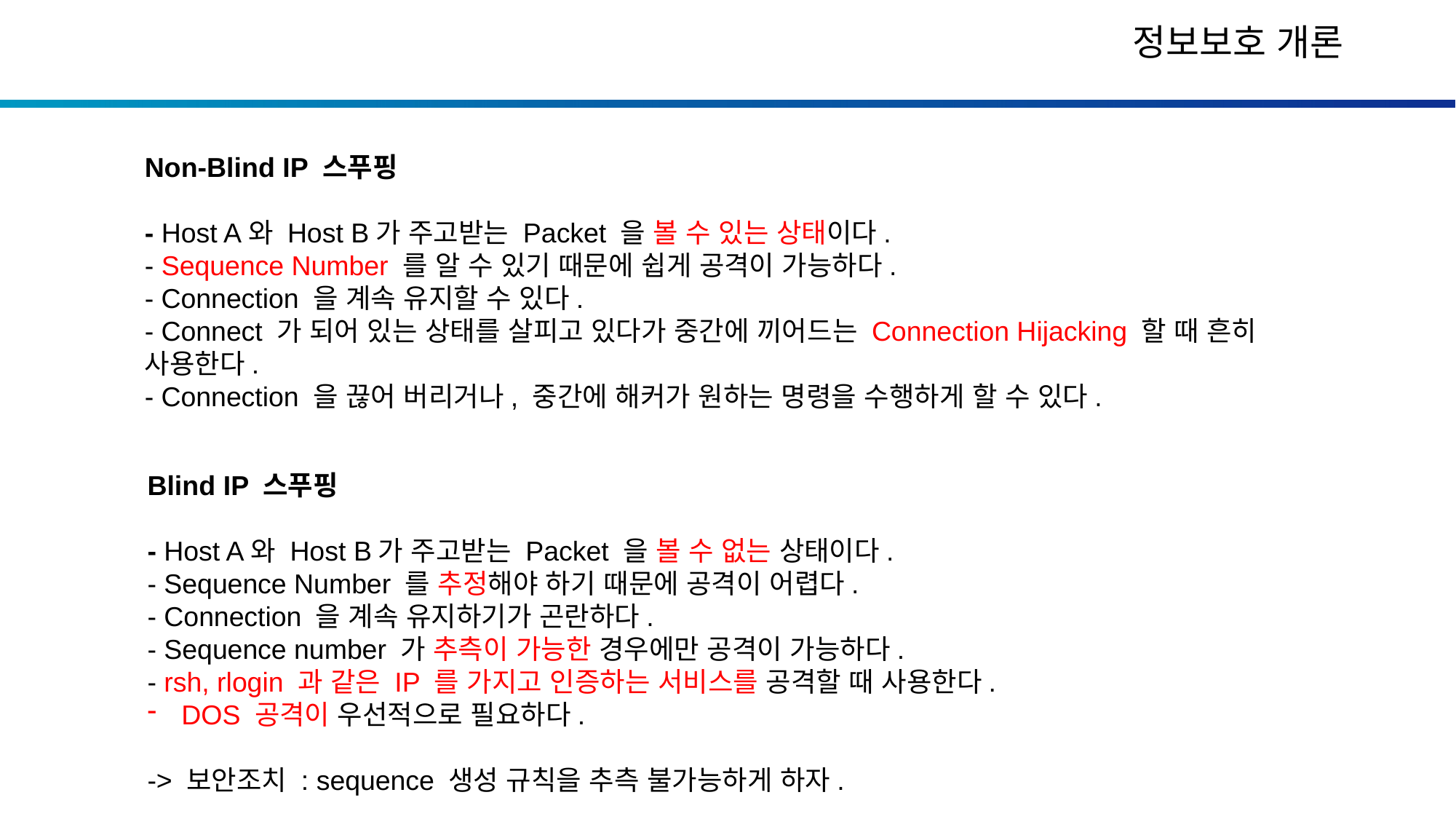

Non-Blind IP 스푸핑

- Host A와 Host B가 주고받는 Packet 을 볼 수 있는 상태이다.
- Sequence Number 를 알 수 있기 때문에 쉽게 공격이 가능하다.
- Connection 을 계속 유지할 수 있다.
- Connect 가 되어 있는 상태를 살피고 있다가 중간에 끼어드는 Connection Hijacking 할 때 흔히 사용한다.
- Connection 을 끊어 버리거나, 중간에 해커가 원하는 명령을 수행하게 할 수 있다.
Blind IP 스푸핑

- Host A와 Host B가 주고받는 Packet 을 볼 수 없는 상태이다.
- Sequence Number 를 추정해야 하기 때문에 공격이 어렵다.
- Connection 을 계속 유지하기가 곤란하다.
- Sequence number 가 추측이 가능한 경우에만 공격이 가능하다.
- rsh, rlogin 과 같은 IP 를 가지고 인증하는 서비스를 공격할 때 사용한다.
DOS 공격이 우선적으로 필요하다.

-> 보안조치 : sequence 생성 규칙을 추측 불가능하게 하자.